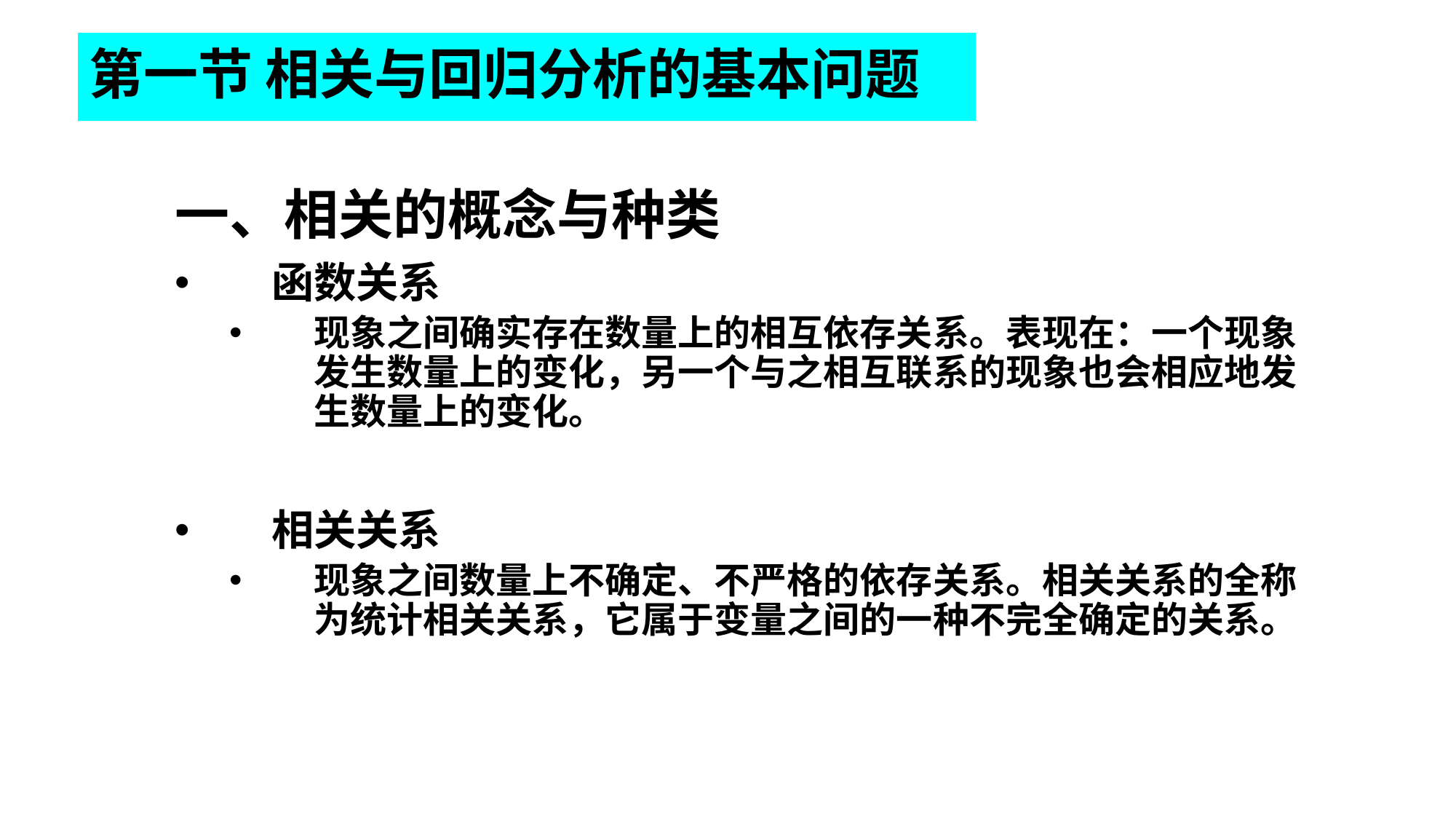

# 第一节 相关与回归分析的基本问题
一、相关的概念与种类
函数关系
现象之间确实存在数量上的相互依存关系。表现在：一个现象发生数量上的变化，另一个与之相互联系的现象也会相应地发生数量上的变化。

相关关系
现象之间数量上不确定、不严格的依存关系。相关关系的全称为统计相关关系，它属于变量之间的一种不完全确定的关系。